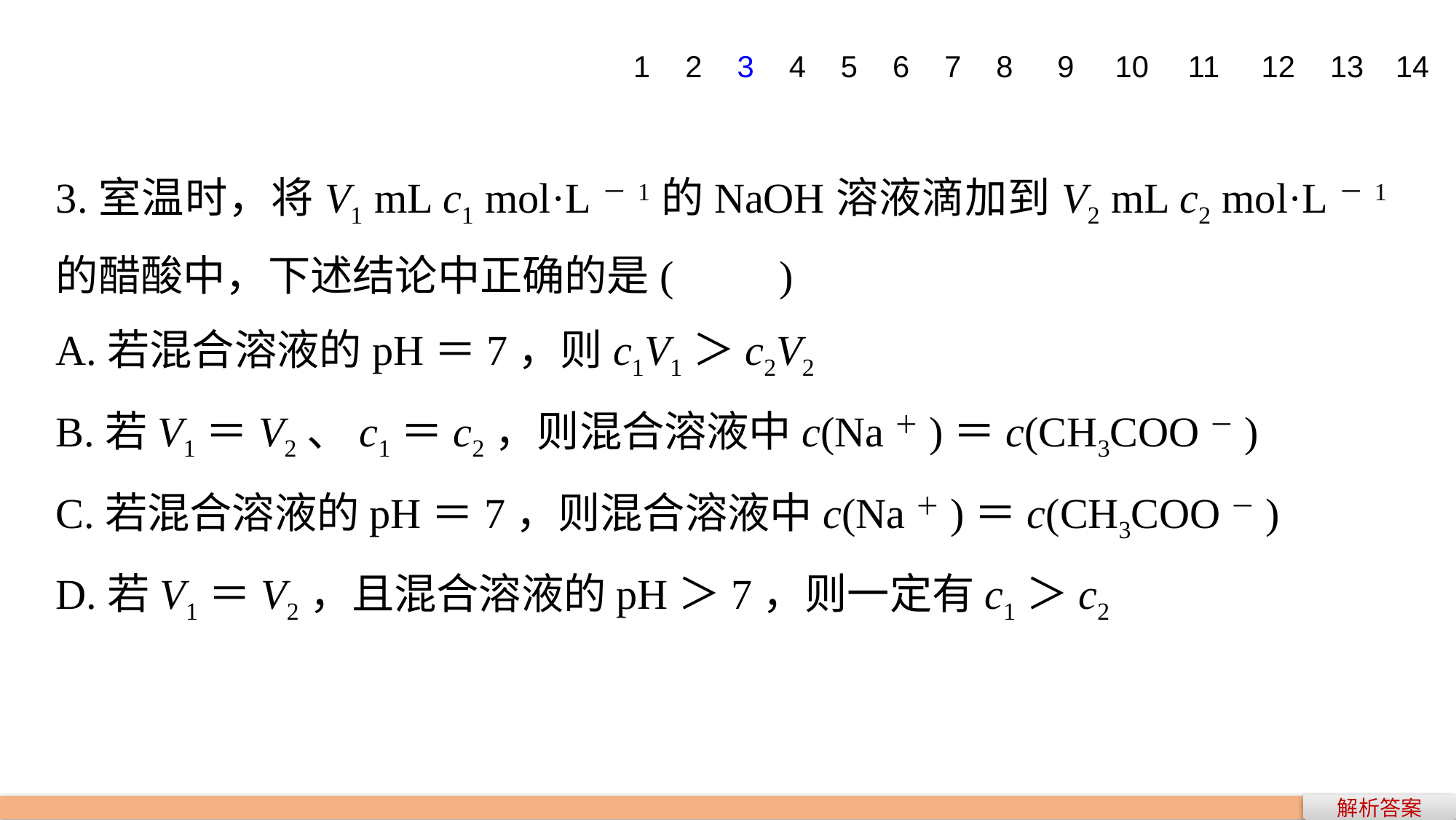

1
2
3
4
5
6
7
8
9
10
11
12
13
14
3.室温时，将V1 mL c1 mol·L－1的NaOH溶液滴加到V2 mL c2 mol·L－1的醋酸中，下述结论中正确的是(　　)
A.若混合溶液的pH＝7，则c1V1＞c2V2
B.若V1＝V2、c1＝c2，则混合溶液中c(Na＋)＝c(CH3COO－)
C.若混合溶液的pH＝7，则混合溶液中c(Na＋)＝c(CH3COO－)
D.若V1＝V2，且混合溶液的pH＞7，则一定有c1＞c2
解析答案